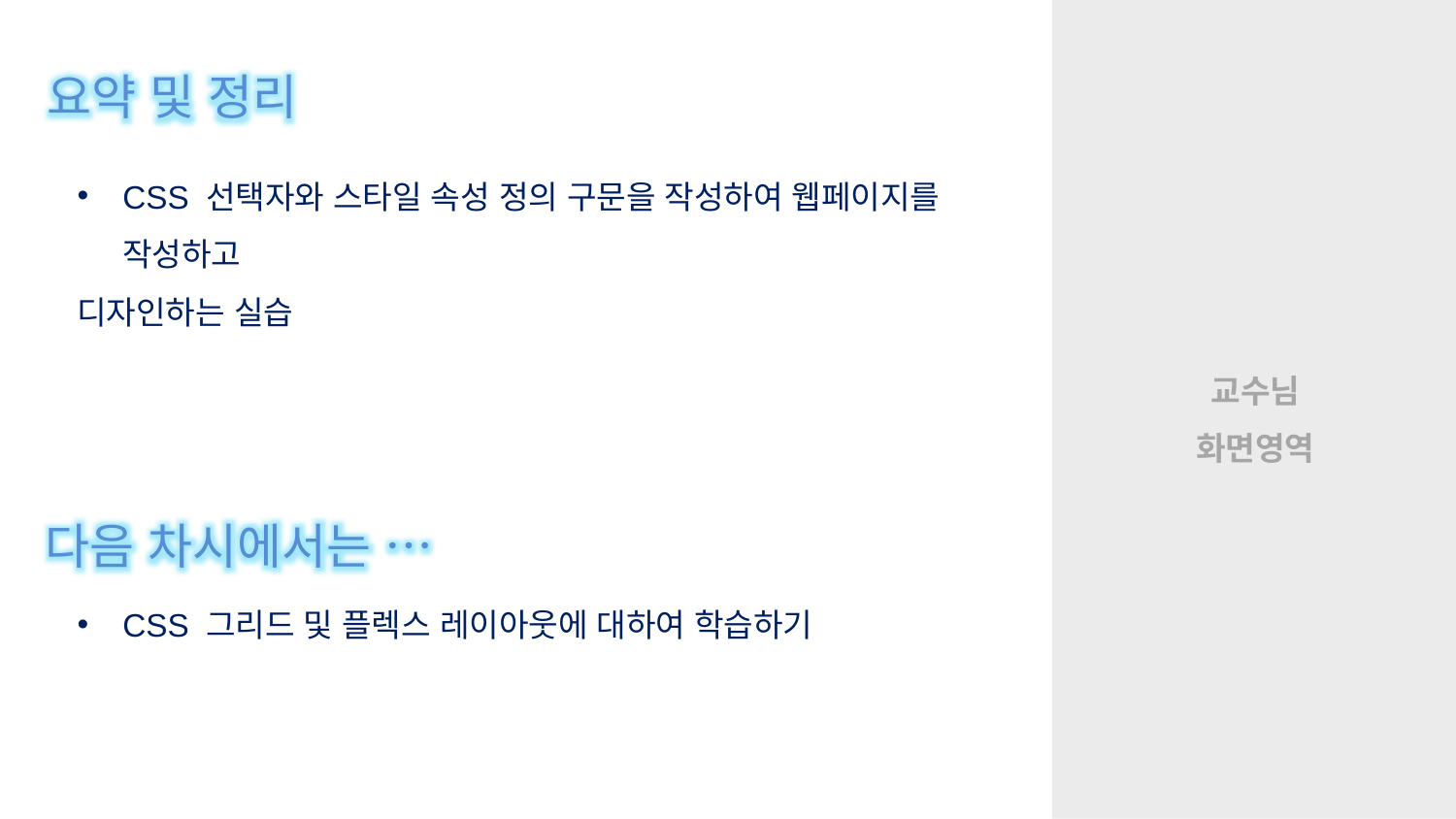

요약 및 정리
CSS 선택자와 스타일 속성 정의 구문을 작성하여 웹페이지를 작성하고
디자인하는 실습
다음 차시에서는 …
CSS 그리드 및 플렉스 레이아웃에 대하여 학습하기